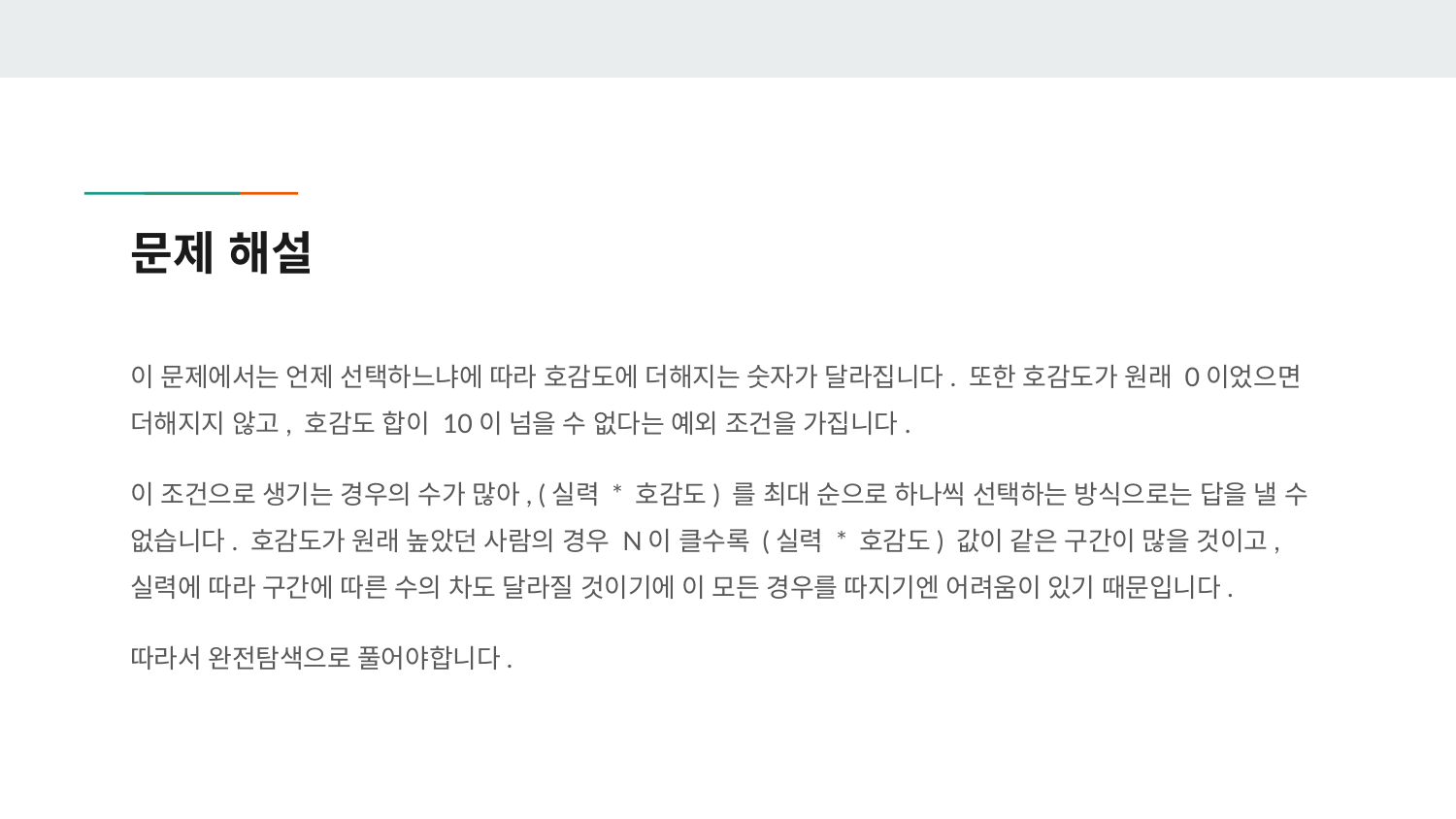

# 문제 해설
이 문제에서는 언제 선택하느냐에 따라 호감도에 더해지는 숫자가 달라집니다. 또한 호감도가 원래 0이었으면 더해지지 않고, 호감도 합이 10이 넘을 수 없다는 예외 조건을 가집니다.
이 조건으로 생기는 경우의 수가 많아, (실력 * 호감도) 를 최대 순으로 하나씩 선택하는 방식으로는 답을 낼 수 없습니다. 호감도가 원래 높았던 사람의 경우 N이 클수록 (실력 * 호감도) 값이 같은 구간이 많을 것이고, 실력에 따라 구간에 따른 수의 차도 달라질 것이기에 이 모든 경우를 따지기엔 어려움이 있기 때문입니다.
따라서 완전탐색으로 풀어야합니다.